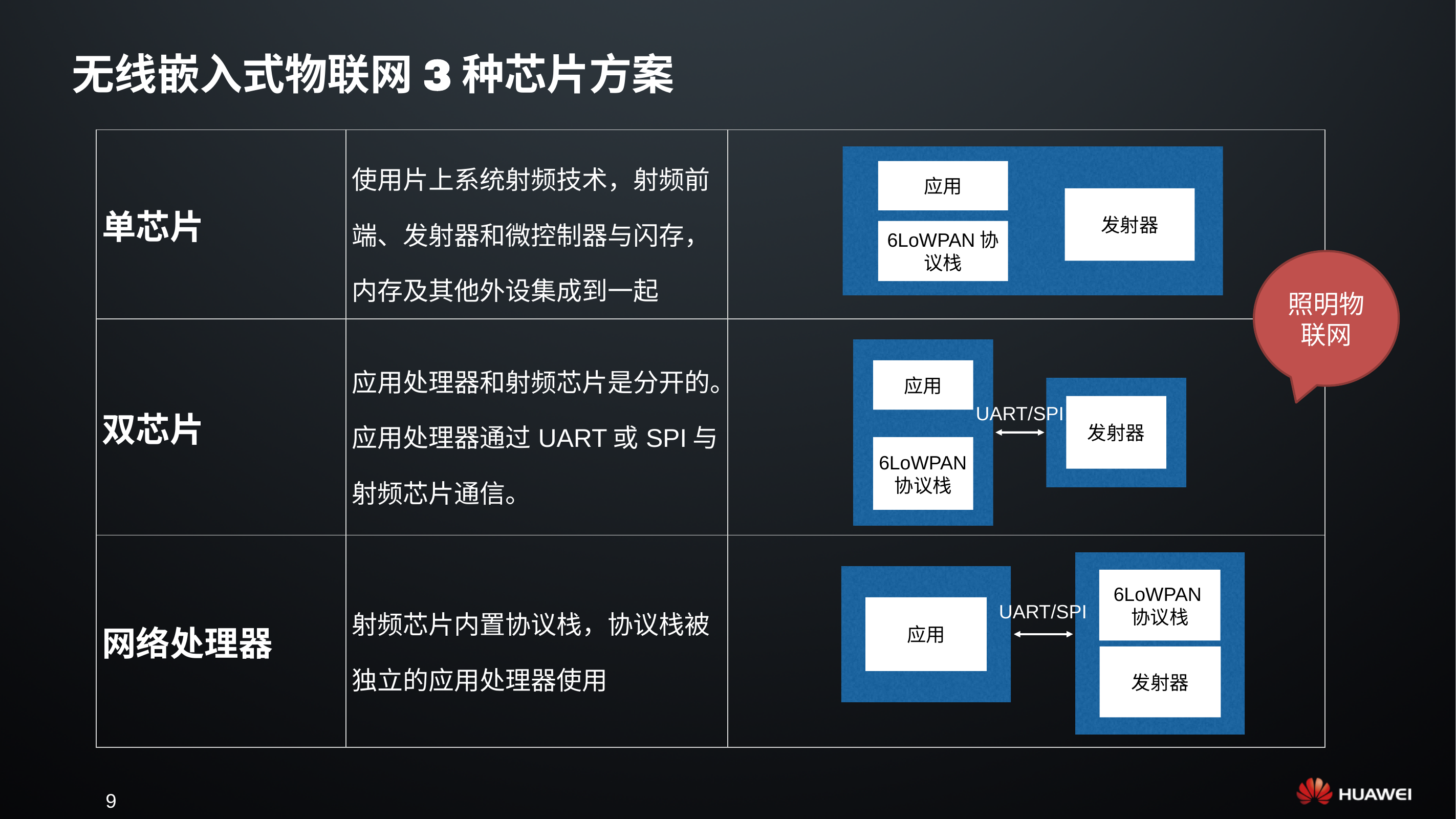

# 无线嵌入式物联网3种芯片方案
| 单芯片 | 使用片上系统射频技术，射频前端、发射器和微控制器与闪存，内存及其他外设集成到一起 |  |
| --- | --- | --- |
| 双芯片 | 应用处理器和射频芯片是分开的。应用处理器通过UART或SPI与射频芯片通信。 |  |
| 网络处理器 | 射频芯片内置协议栈，协议栈被独立的应用处理器使用 |  |

应用
发射器
6LoWPAN协议栈
照明物联网

应用

发射器
UART/SPI

6LoWPAN协议栈

6LoWPAN协议栈
UART/SPI
应用

发射器